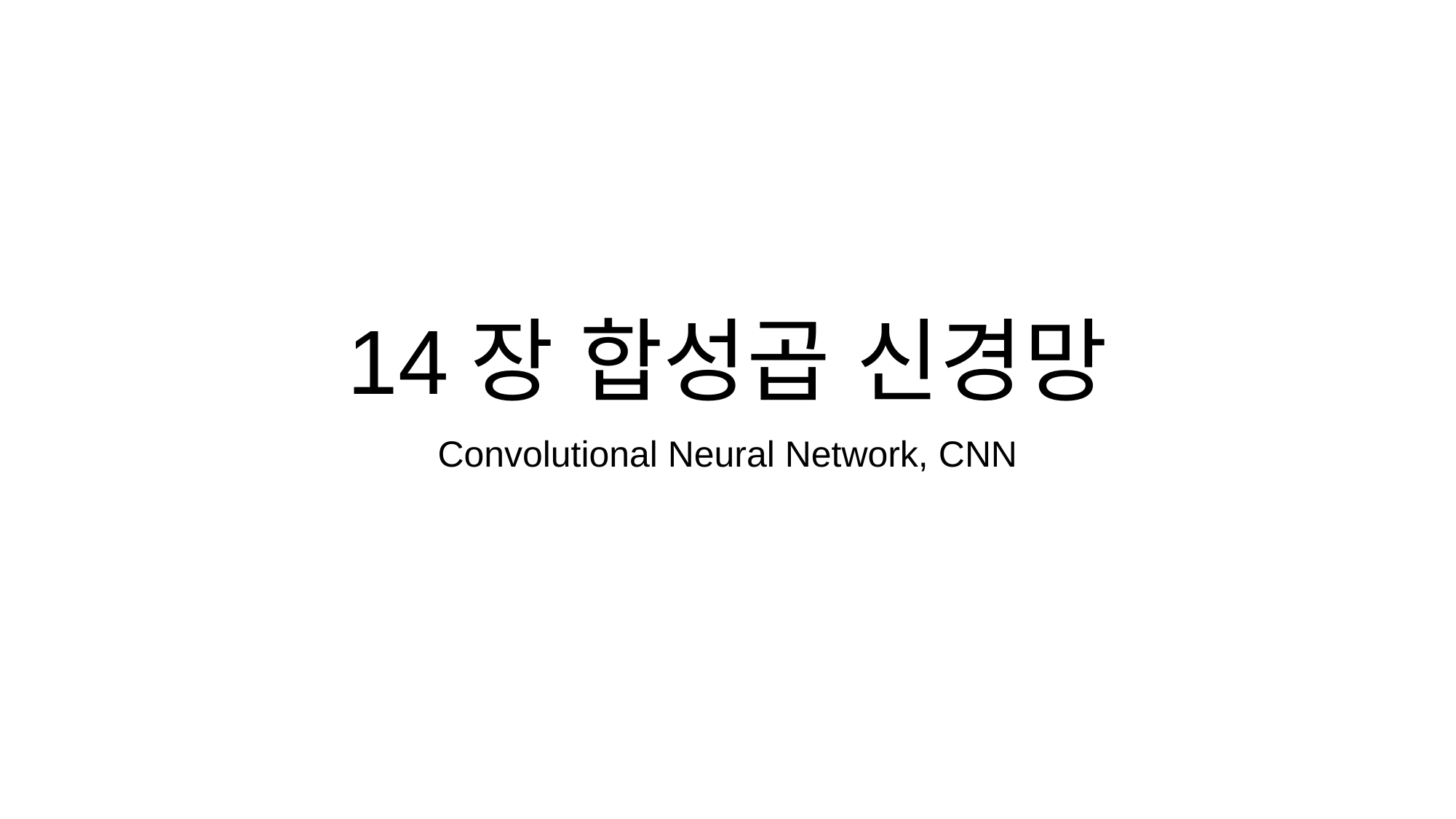

# 14장 합성곱 신경망
Convolutional Neural Network, CNN